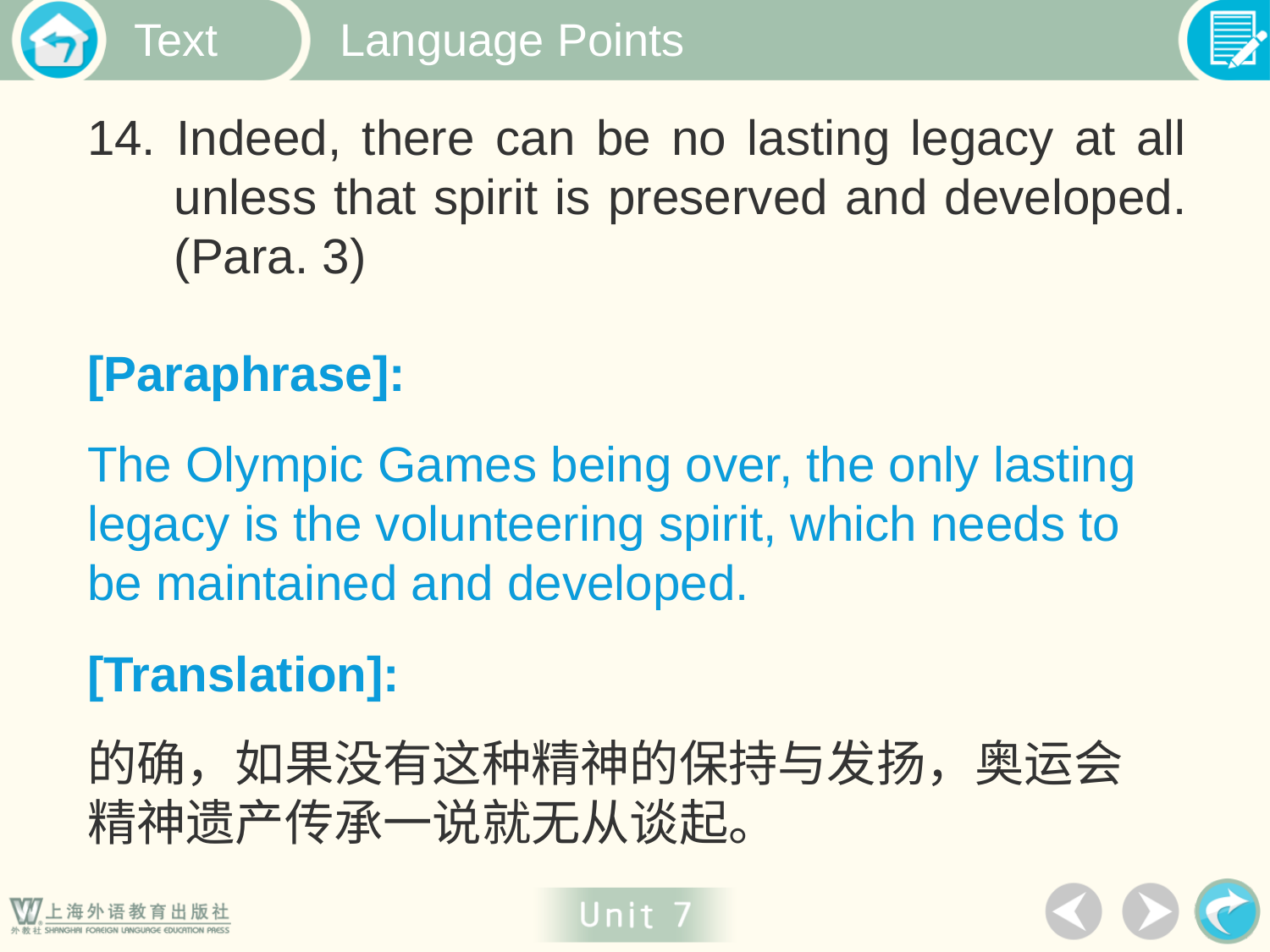

Language Points

14. Indeed, there can be no lasting legacy at all unless that spirit is preserved and developed. (Para. 3)
[Paraphrase]:
The Olympic Games being over, the only lasting
legacy is the volunteering spirit, which needs to be maintained and developed.
[Translation]:
的确，如果没有这种精神的保持与发扬，奥运会
精神遗产传承一说就无从谈起。